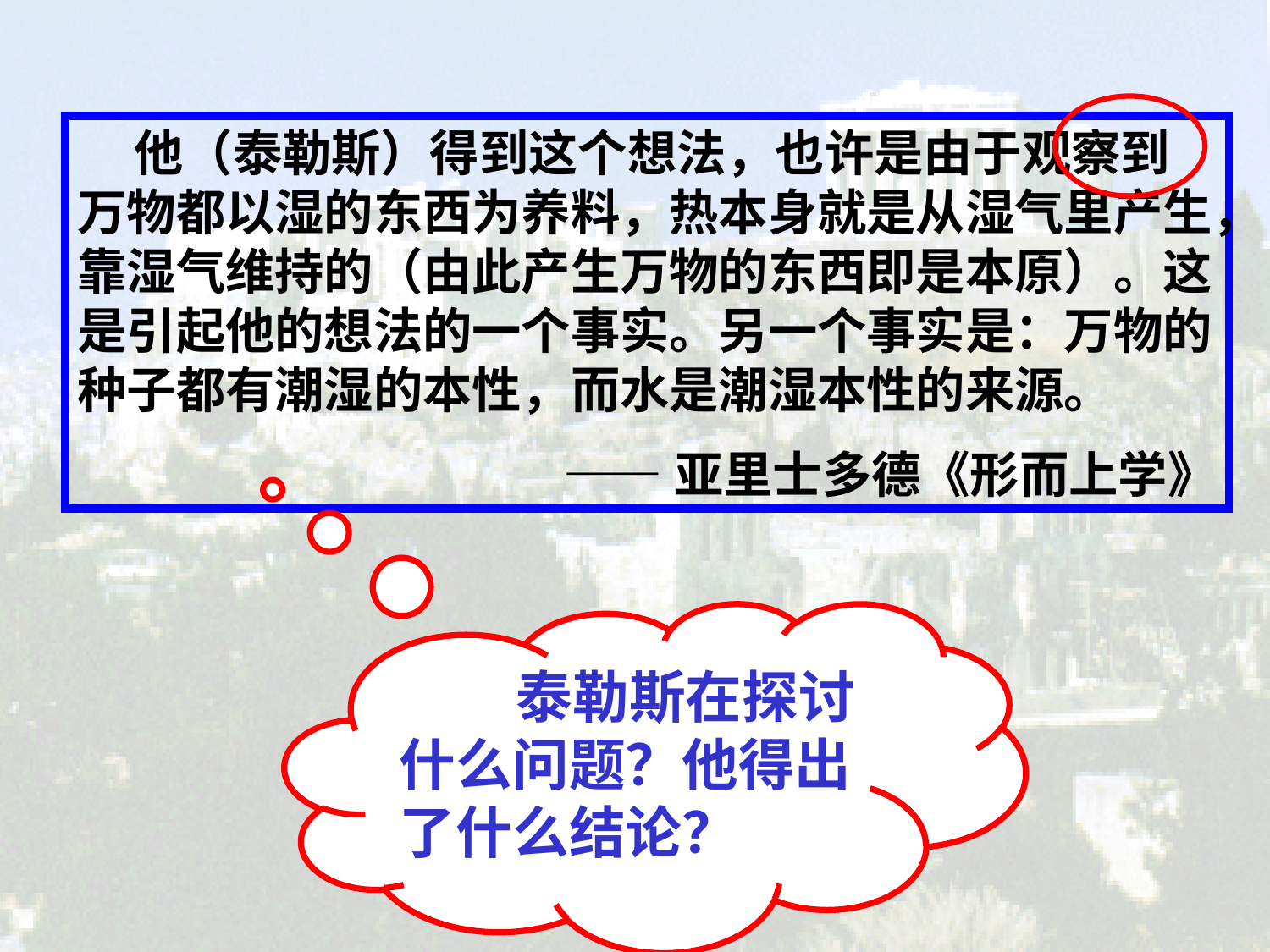

他（泰勒斯）得到这个想法，也许是由于观察到万物都以湿的东西为养料，热本身就是从湿气里产生，靠湿气维持的（由此产生万物的东西即是本原）。这是引起他的想法的一个事实。另一个事实是：万物的种子都有潮湿的本性，而水是潮湿本性的来源。
——亚里士多德《形而上学》
        泰勒斯在探讨什么问题？他得出了什么结论？